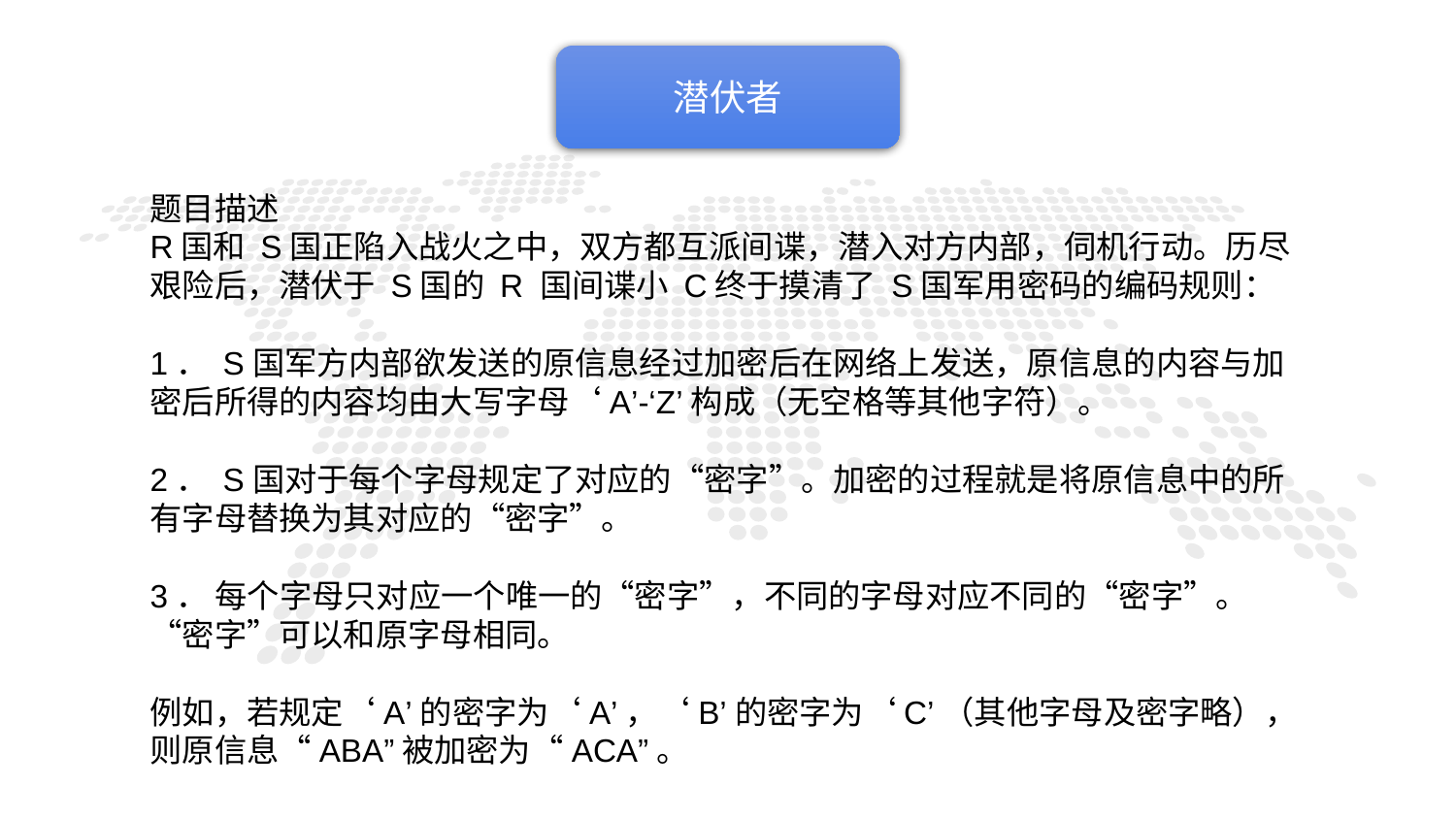

潜伏者
题目描述
R国和 S国正陷入战火之中，双方都互派间谍，潜入对方内部，伺机行动。历尽艰险后，潜伏于 S国的 R 国间谍小 C终于摸清了 S国军用密码的编码规则：

1． S国军方内部欲发送的原信息经过加密后在网络上发送，原信息的内容与加密后所得的内容均由大写字母‘A’-‘Z’构成（无空格等其他字符）。

2． S国对于每个字母规定了对应的“密字”。加密的过程就是将原信息中的所有字母替换为其对应的“密字”。

3． 每个字母只对应一个唯一的“密字”，不同的字母对应不同的“密字”。“密字”可以和原字母相同。

例如，若规定‘A’的密字为‘A’，‘B’的密字为‘C’（其他字母及密字略），则原信息“ABA”被加密为“ACA”。